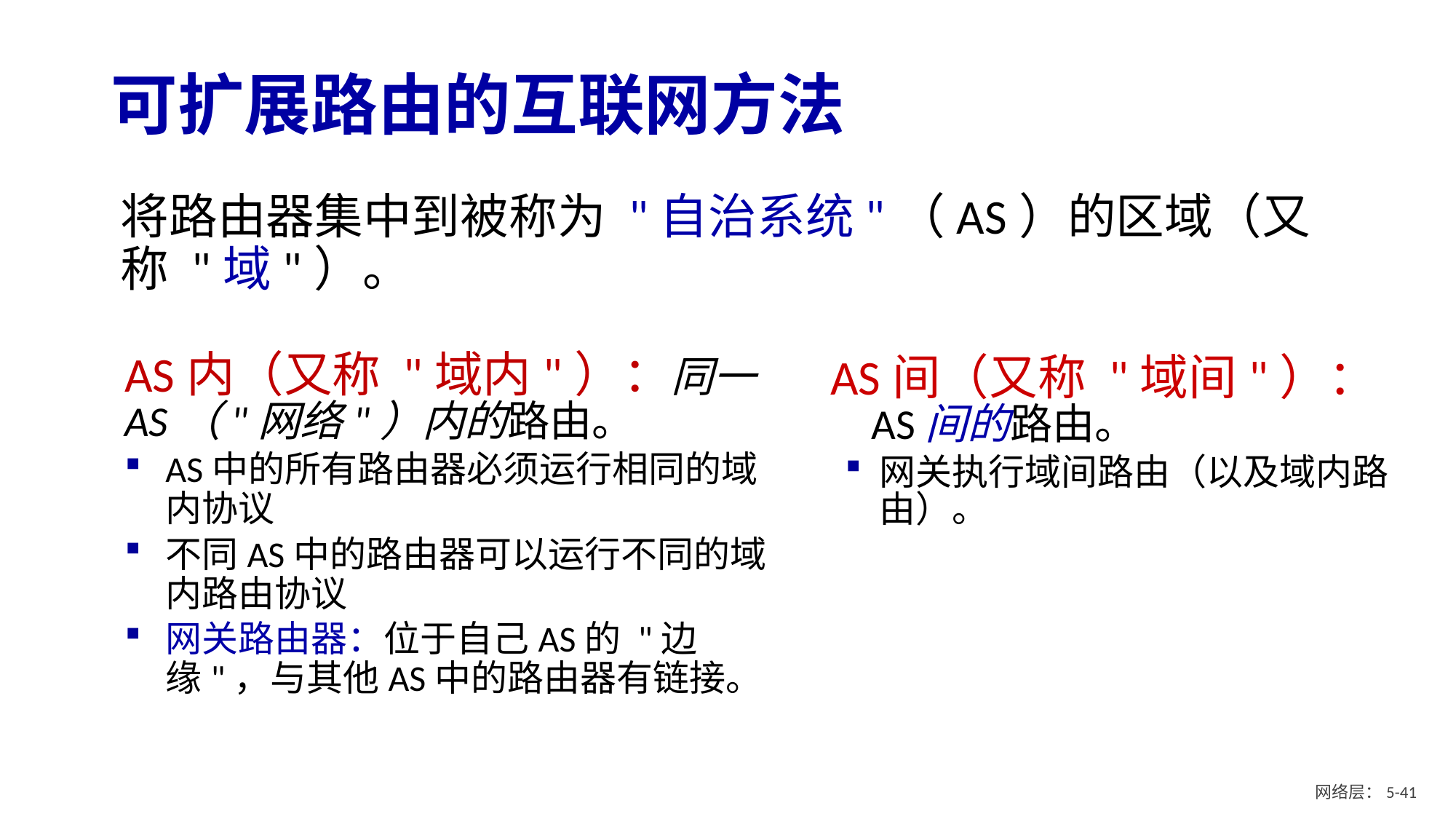

# 可扩展路由的互联网方法
将路由器集中到被称为 "自治系统"（AS）的区域（又称 "域"）。
AS内（又称 "域内"）：同一AS（"网络"）内的路由。
AS中的所有路由器必须运行相同的域内协议
不同AS中的路由器可以运行不同的域内路由协议
网关路由器：位于自己AS的 "边缘"，与其他AS中的路由器有链接。

AS间（又称 "域间"）：AS间的路由。
网关执行域间路由（以及域内路由）。
网络层：5-41